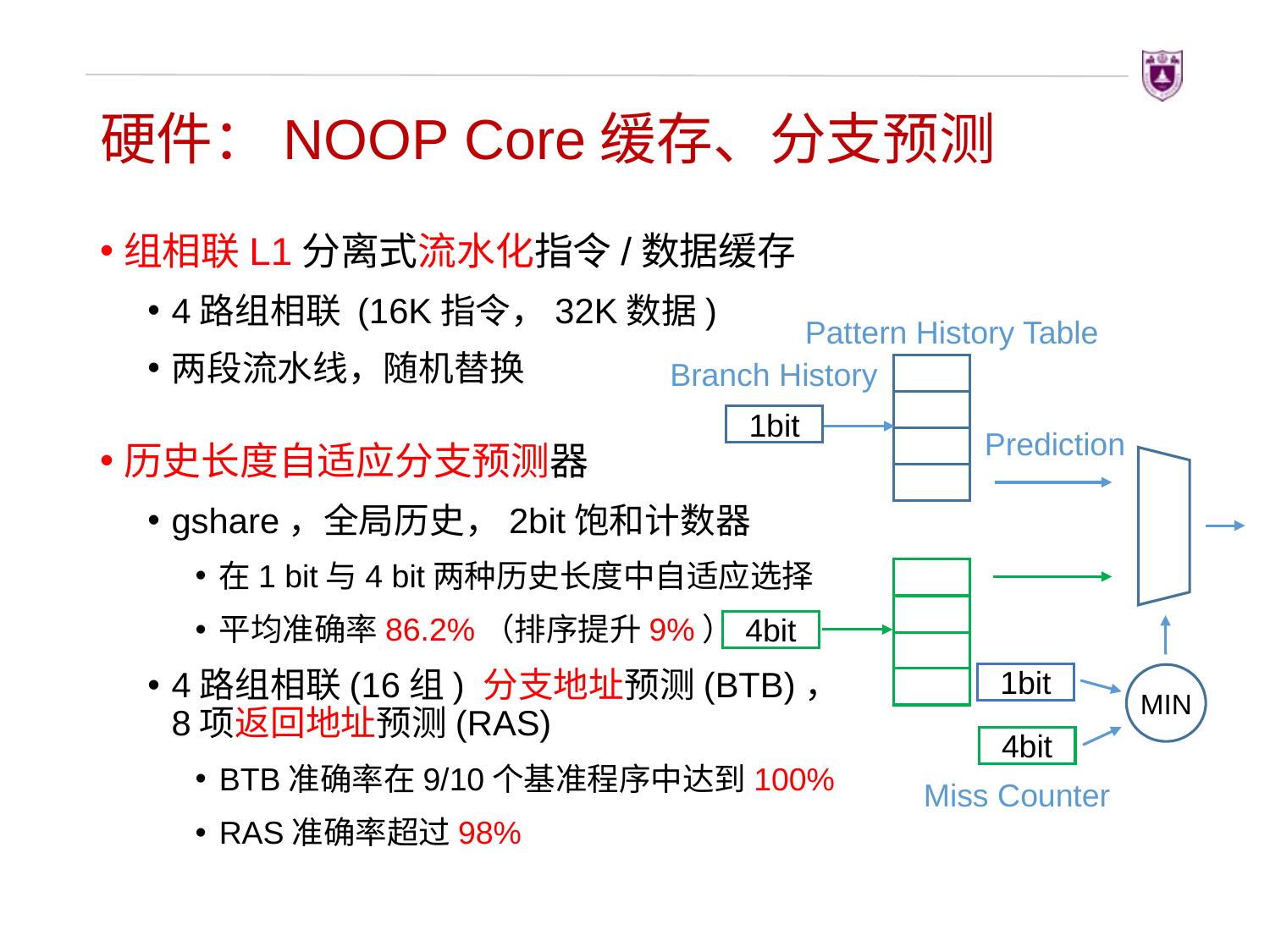

# 硬件：NOOP Core缓存、分支预测
组相联L1分离式流水化指令/数据缓存
4路组相联 (16K指令，32K数据)
两段流水线，随机替换
历史长度自适应分支预测器
gshare，全局历史，2bit饱和计数器
在1 bit与4 bit两种历史长度中自适应选择
平均准确率86.2%（排序提升9%）
4路组相联(16组) 分支地址预测(BTB)，8项返回地址预测(RAS)
BTB准确率在9/10个基准程序中达到100%
RAS准确率超过98%

Pattern History Table
Branch History

1bit
Prediction

4bit

1bit
MIN

4bit
Miss Counter